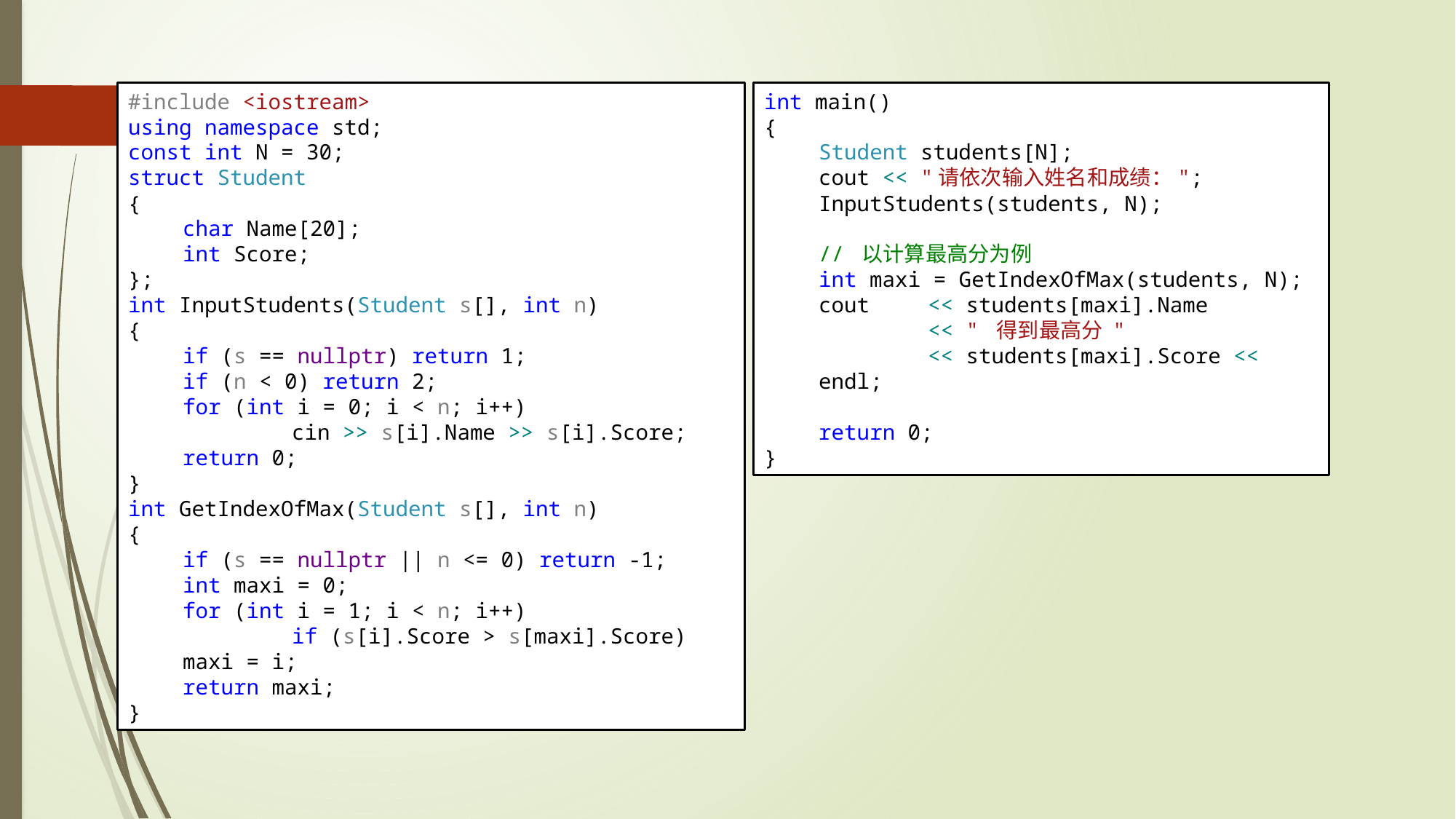

#include <iostream>
using namespace std;
const int N = 30;
struct Student
{
char Name[20];
int Score;
};
int InputStudents(Student s[], int n)
{
if (s == nullptr) return 1;
if (n < 0) return 2;
for (int i = 0; i < n; i++)
	cin >> s[i].Name >> s[i].Score;
return 0;
}
int GetIndexOfMax(Student s[], int n)
{
if (s == nullptr || n <= 0) return -1;
int maxi = 0;
for (int i = 1; i < n; i++)
	if (s[i].Score > s[maxi].Score) maxi = i;
return maxi;
}
int main()
{
Student students[N];
cout << "请依次输入姓名和成绩：";
InputStudents(students, N);

// 以计算最高分为例
int maxi = GetIndexOfMax(students, N);
cout 	<< students[maxi].Name
 	<< " 得到最高分 "
 	<< students[maxi].Score << endl;

return 0;
}